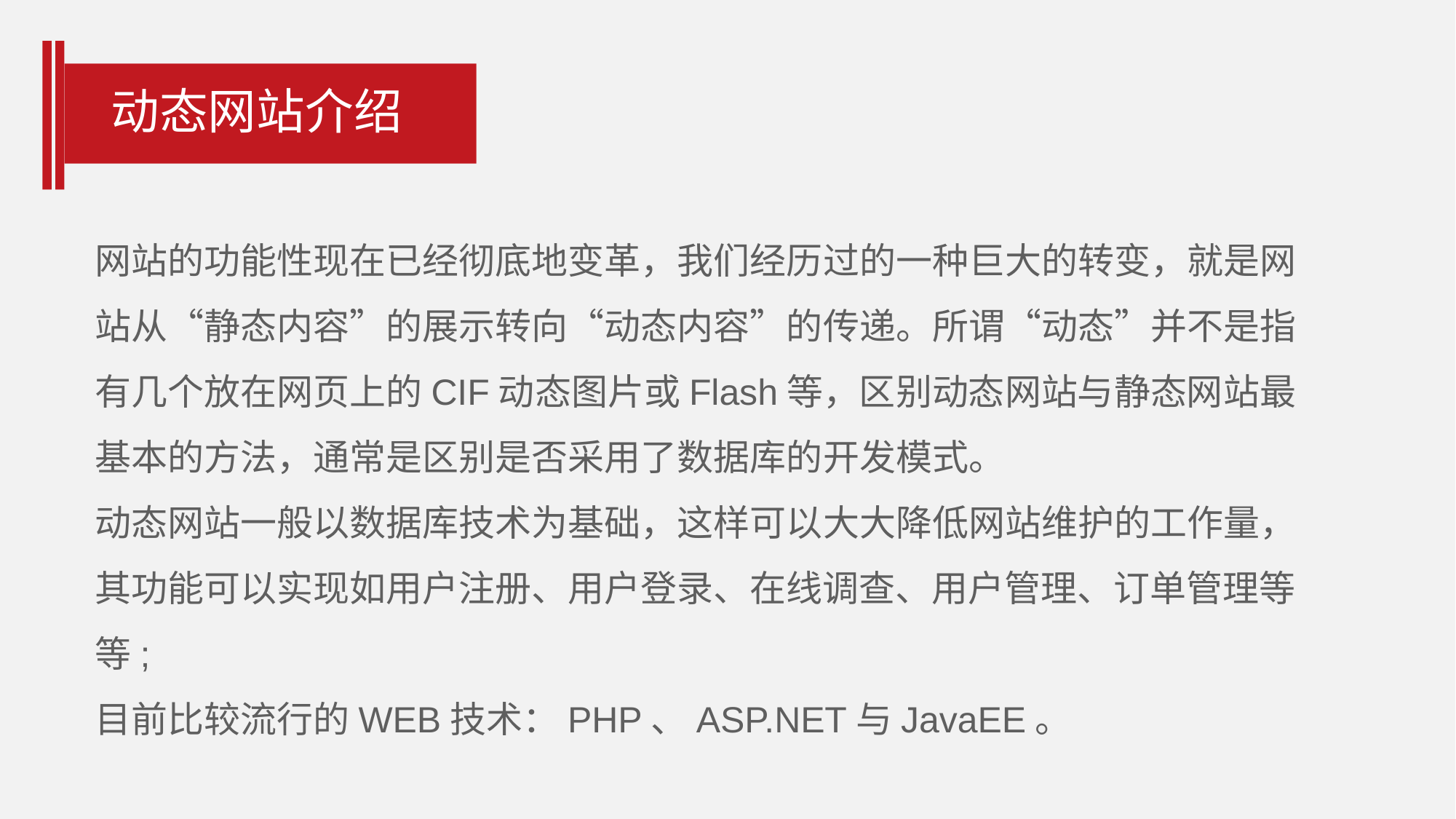

# 动态网站介绍
网站的功能性现在已经彻底地变革，我们经历过的一种巨大的转变，就是网站从“静态内容”的展示转向“动态内容”的传递。所谓“动态”并不是指有几个放在网页上的CIF动态图片或Flash等，区别动态网站与静态网站最基本的方法，通常是区别是否采用了数据库的开发模式。
动态网站一般以数据库技术为基础，这样可以大大降低网站维护的工作量，其功能可以实现如用户注册、用户登录、在线调查、用户管理、订单管理等等;
目前比较流行的WEB技术：PHP、ASP.NET与JavaEE。